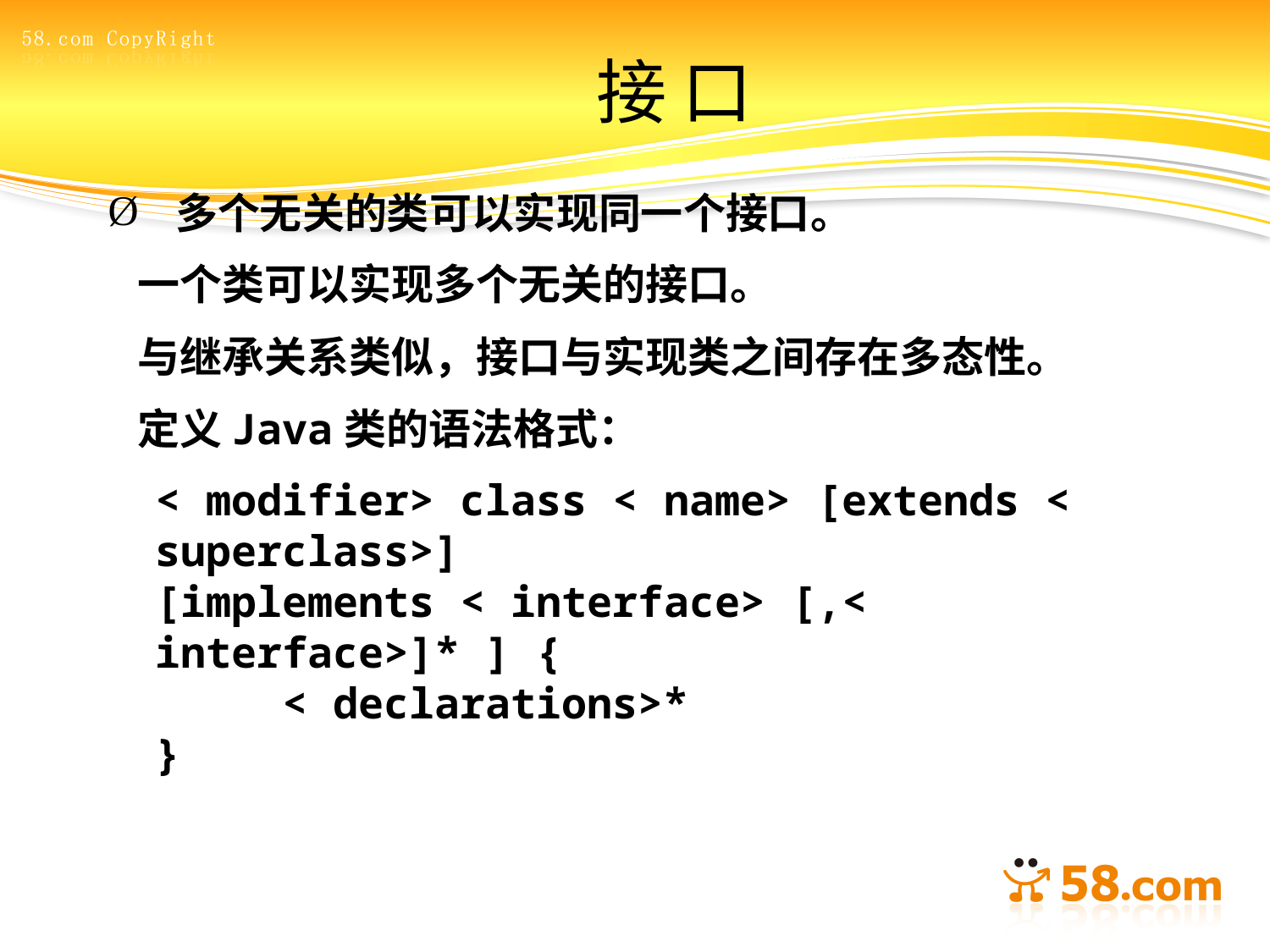

# 接 口
 多个无关的类可以实现同一个接口。
  一个类可以实现多个无关的接口。
  与继承关系类似，接口与实现类之间存在多态性。
  定义Java类的语法格式：
	< modifier> class < name> [extends < superclass>]
	[implements < interface> [,< interface>]* ] {
		< declarations>*
	}